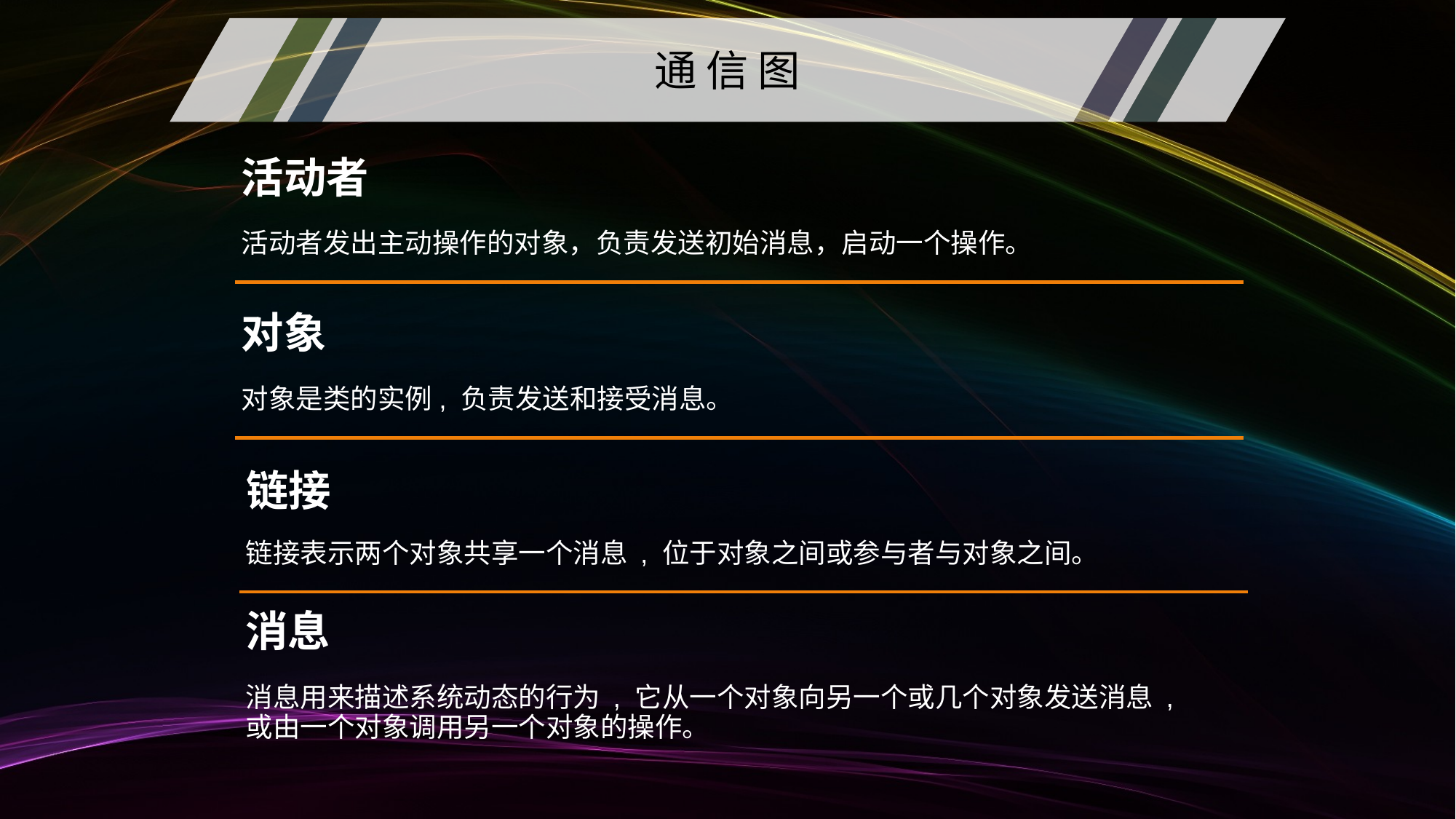

通 信 图
活动者
活动者发出主动操作的对象，负责发送初始消息，启动一个操作。
对象
对象是类的实例, 负责发送和接受消息。
链接
链接表示两个对象共享一个消息 , 位于对象之间或参与者与对象之间。
消息
消息用来描述系统动态的行为 , 它从一个对象向另一个或几个对象发送消息 , 或由一个对象调用另一个对象的操作。
23